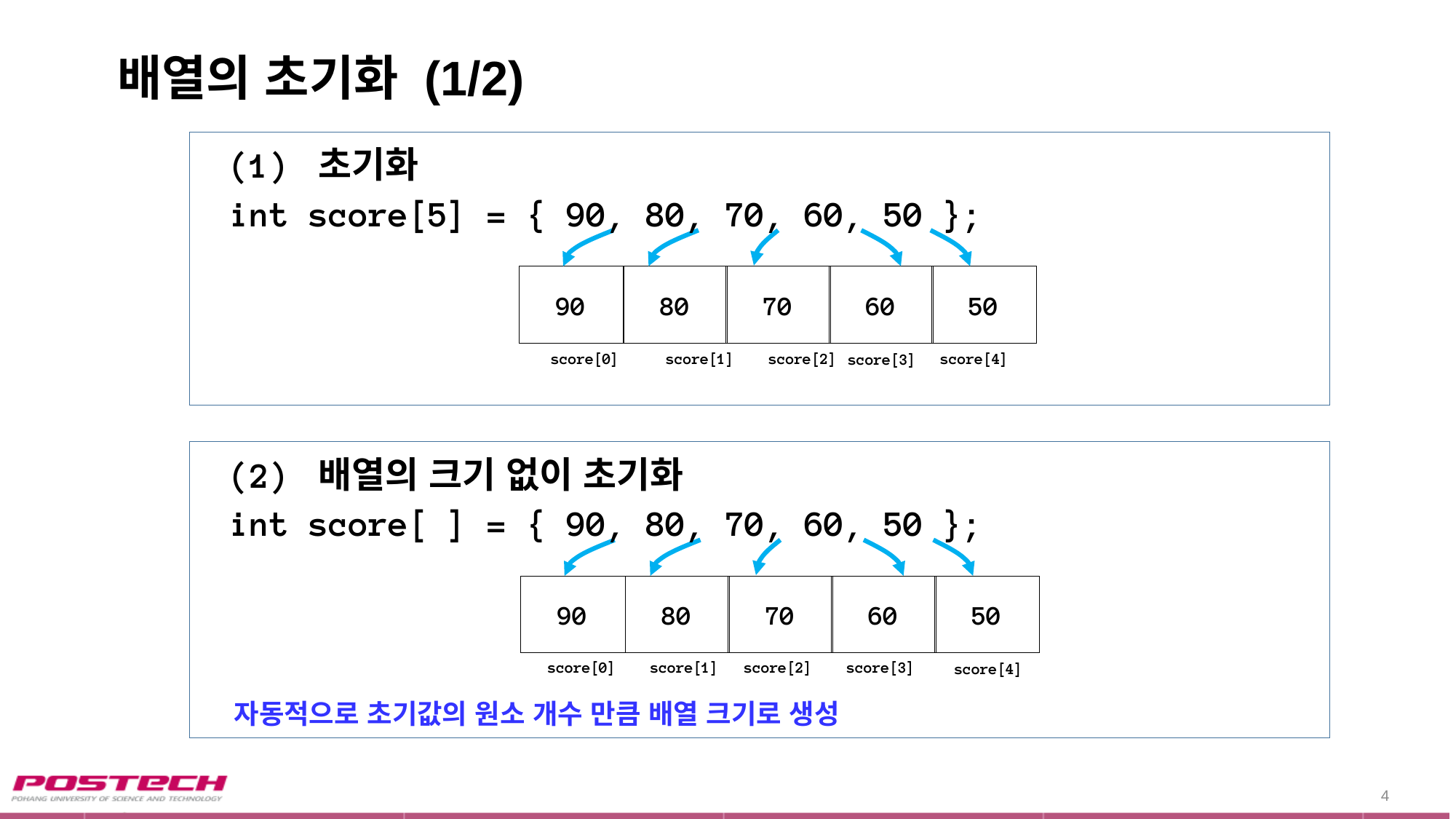

# 배열의 초기화 (1/2)

(1) 초기화
int score[5] = { 90, 80, 70, 60, 50 };

90
70
60
50
80
score[0]
score[1]
score[2]
score[4]
score[3]

(2) 배열의 크기 없이 초기화
int score[ ] = { 90, 80, 70, 60, 50 };

90
70
60
50
80
자동적으로 초기값의 원소 개수 만큼 배열 크기로 생성
score[0]
score[1]
score[2]
score[3]
score[4]
4